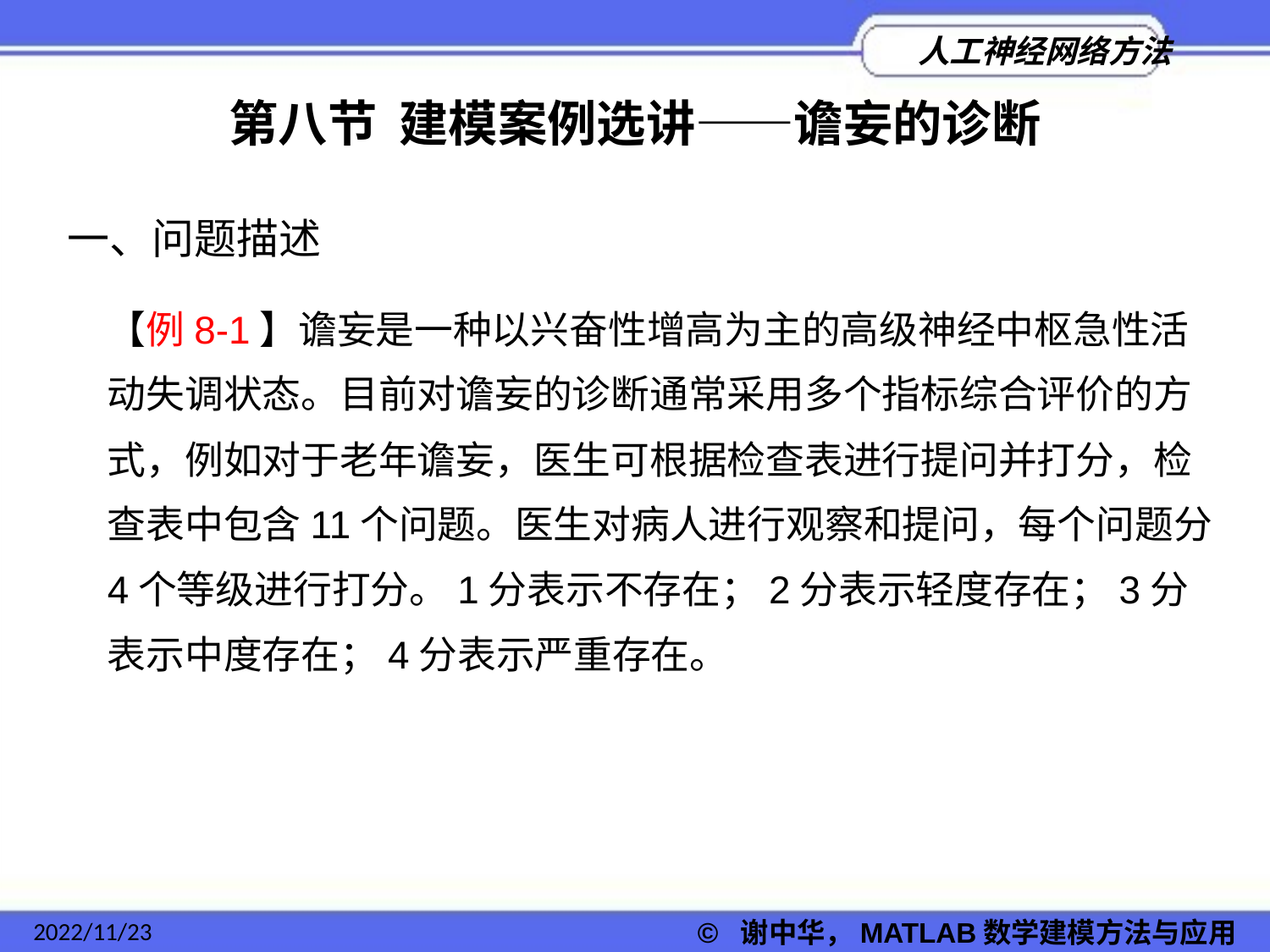

第八节  建模案例选讲——谵妄的诊断
一、问题描述
【例8-1】谵妄是一种以兴奋性增高为主的高级神经中枢急性活动失调状态。目前对谵妄的诊断通常采用多个指标综合评价的方式，例如对于老年谵妄，医生可根据检查表进行提问并打分，检查表中包含11个问题。医生对病人进行观察和提问，每个问题分4个等级进行打分。1分表示不存在；2分表示轻度存在；3分表示中度存在；4分表示严重存在。
2022/11/23
©  谢中华，MATLAB数学建模方法与应用